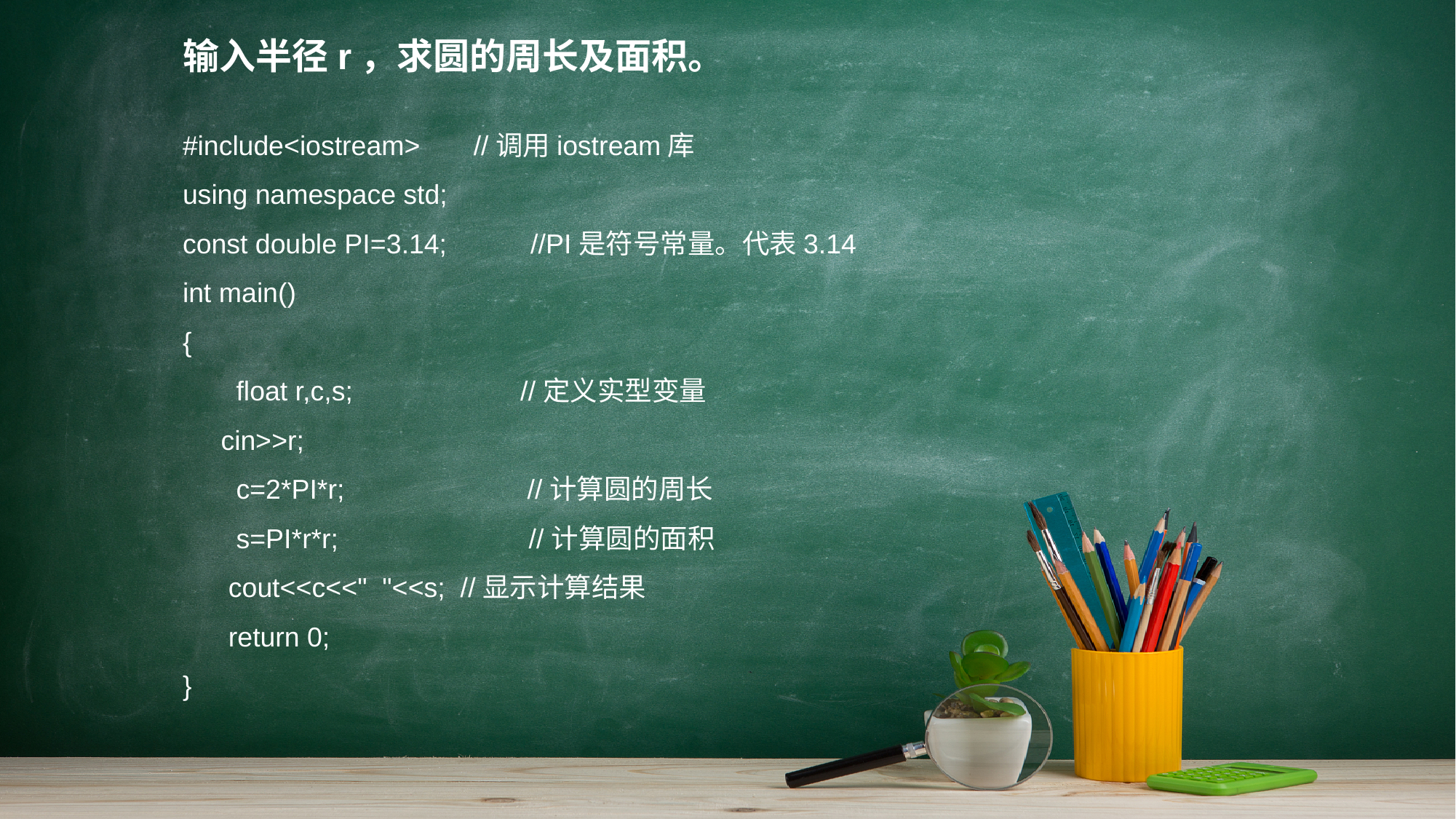

输入半径r，求圆的周长及面积。

#
#include<iostream>       //调用iostream库
using namespace std;
const double PI=3.14;           //PI是符号常量。代表3.14
int main()
{
       float r,c,s;                      //定义实型变量
     cin>>r;
       c=2*PI*r;                        //计算圆的周长
       s=PI*r*r;                         //计算圆的面积
      cout<<c<<"  "<<s;  //显示计算结果
      return 0;
}